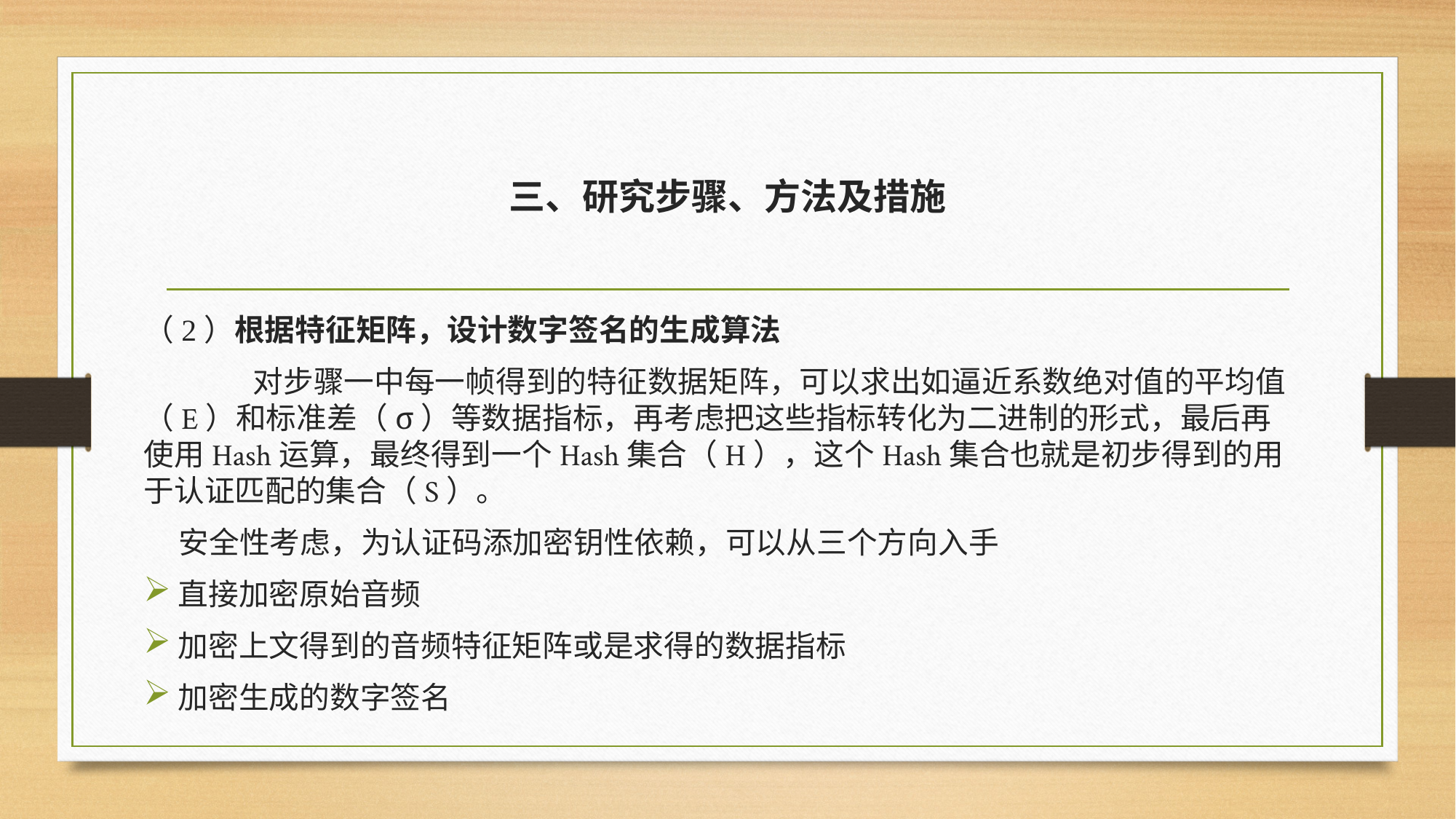

# 三、研究步骤、方法及措施
（2）根据特征矩阵，设计数字签名的生成算法
	对步骤一中每一帧得到的特征数据矩阵，可以求出如逼近系数绝对值的平均值（E）和标准差（σ）等数据指标，再考虑把这些指标转化为二进制的形式，最后再使用Hash运算，最终得到一个Hash集合（H），这个Hash集合也就是初步得到的用于认证匹配的集合（S）。
    安全性考虑，为认证码添加密钥性依赖，可以从三个方向入手
直接加密原始音频
加密上文得到的音频特征矩阵或是求得的数据指标
加密生成的数字签名